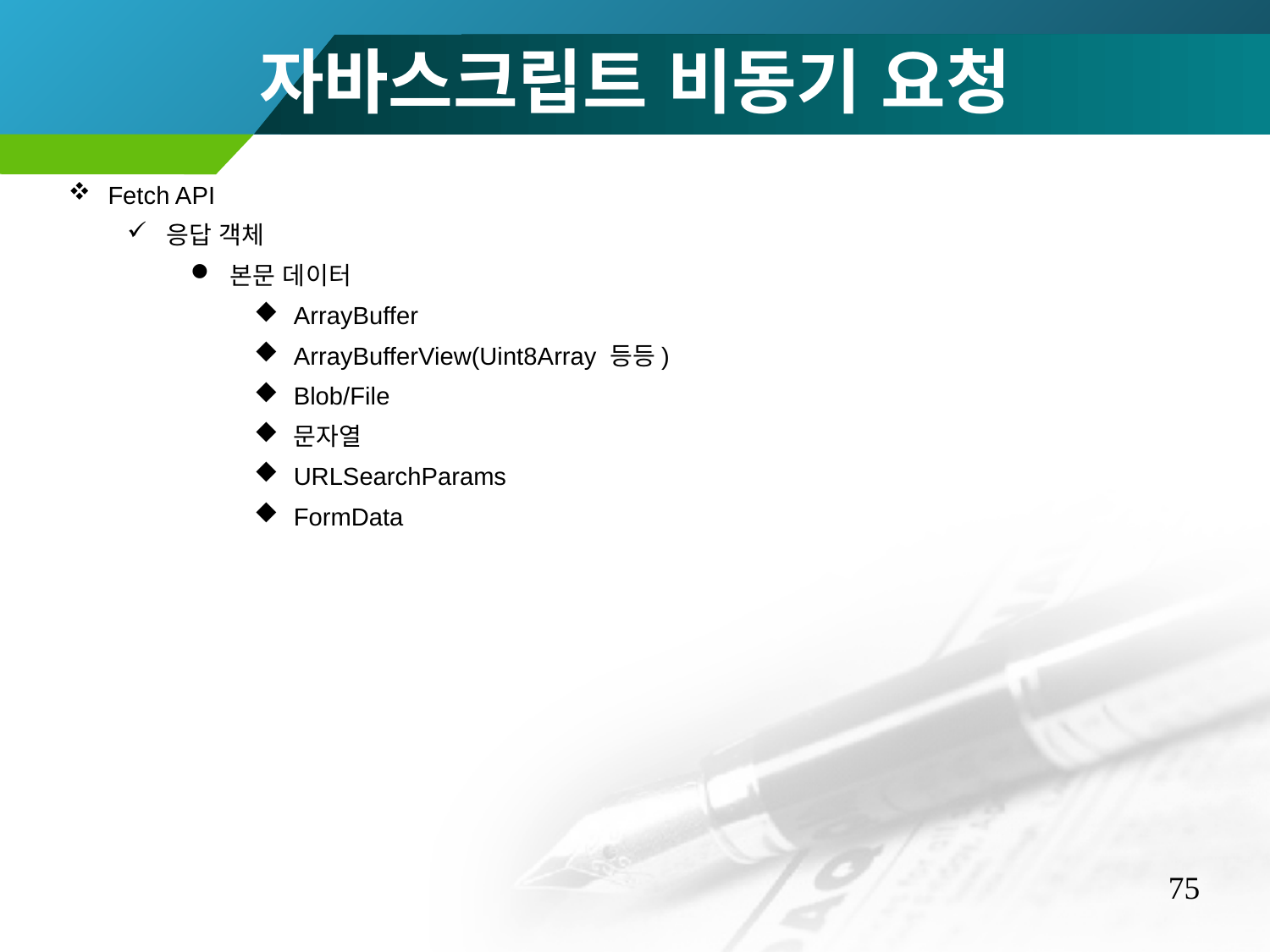

자바스크립트 비동기 요청
Fetch API
응답 객체
본문 데이터
ArrayBuffer
ArrayBufferView(Uint8Array 등등)
Blob/File
문자열
URLSearchParams
FormData
75